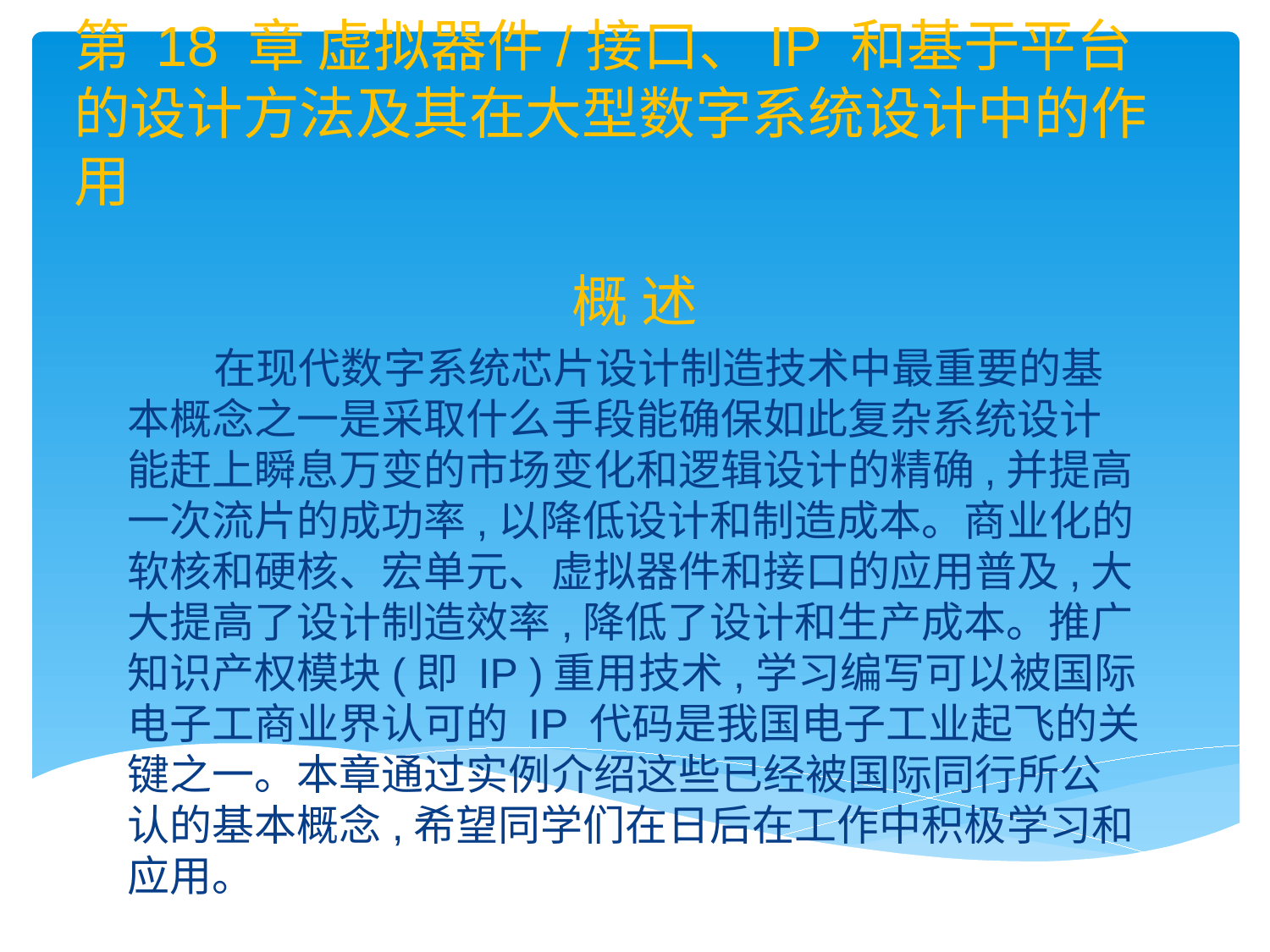

# 第 18 章 虚拟器件/接口、IP 和基于平台的设计方法及其在大型数字系统设计中的作用
概 述
        在现代数字系统芯片设计制造技术中最重要的基本概念之一是采取什么手段能确保如此复杂系统设计能赶上瞬息万变的市场变化和逻辑设计的精确,并提高一次流片的成功率,以降低设计和制造成本。商业化的软核和硬核、宏单元、虚拟器件和接口的应用普及,大大提高了设计制造效率,降低了设计和生产成本。推广知识产权模块(即 IP )重用技术,学习编写可以被国际电子工商业界认可的 IP 代码是我国电子工业起飞的关键之一。本章通过实例介绍这些已经被国际同行所公认的基本概念,希望同学们在日后在工作中积极学习和应用。